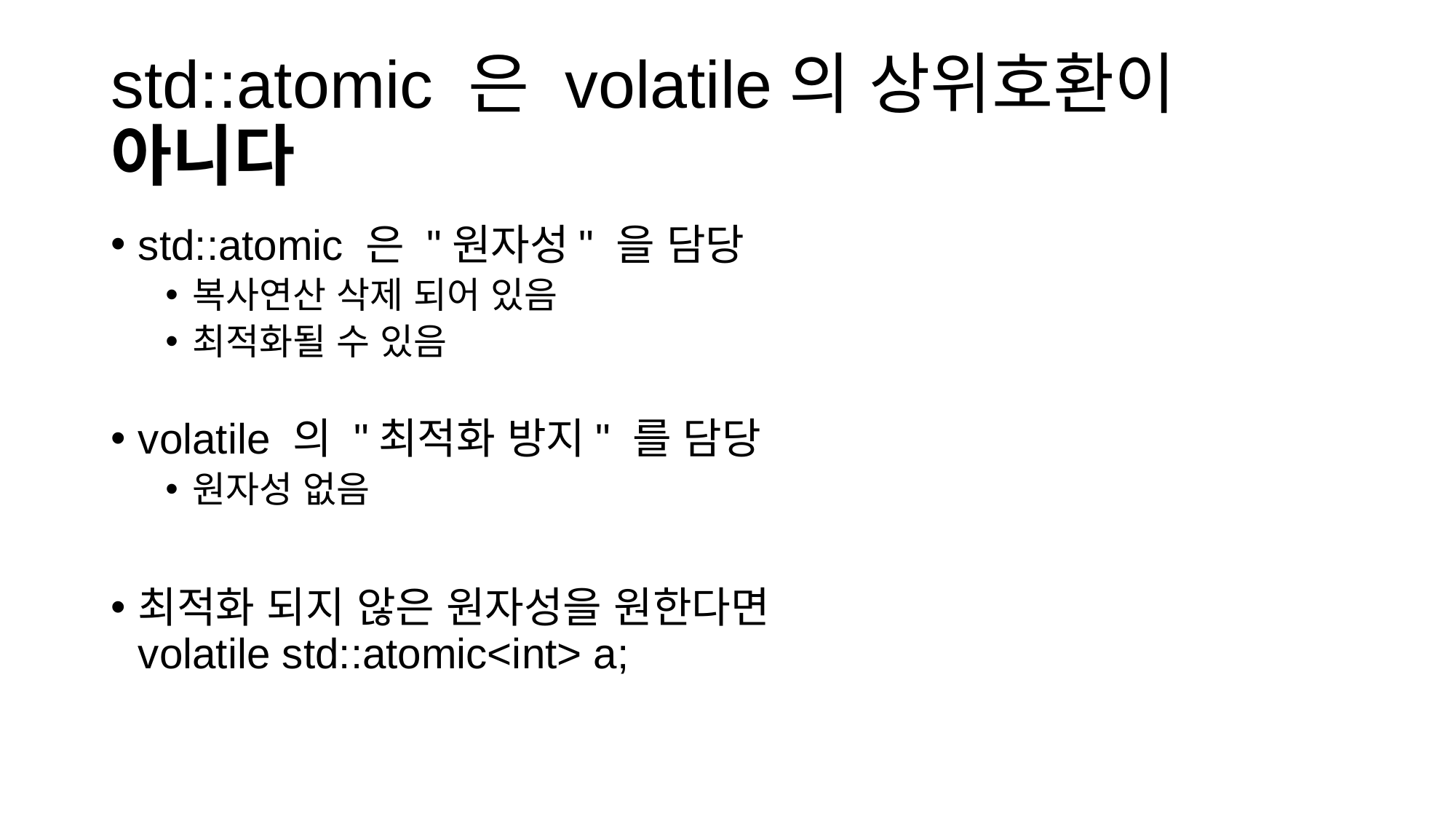

# std::atomic 은 volatile의 상위호환이 아니다
std::atomic 은 "원자성" 을 담당
복사연산 삭제 되어 있음
최적화될 수 있음
volatile 의 "최적화 방지" 를 담당
원자성 없음

최적화 되지 않은 원자성을 원한다면
volatile std::atomic<int> a;